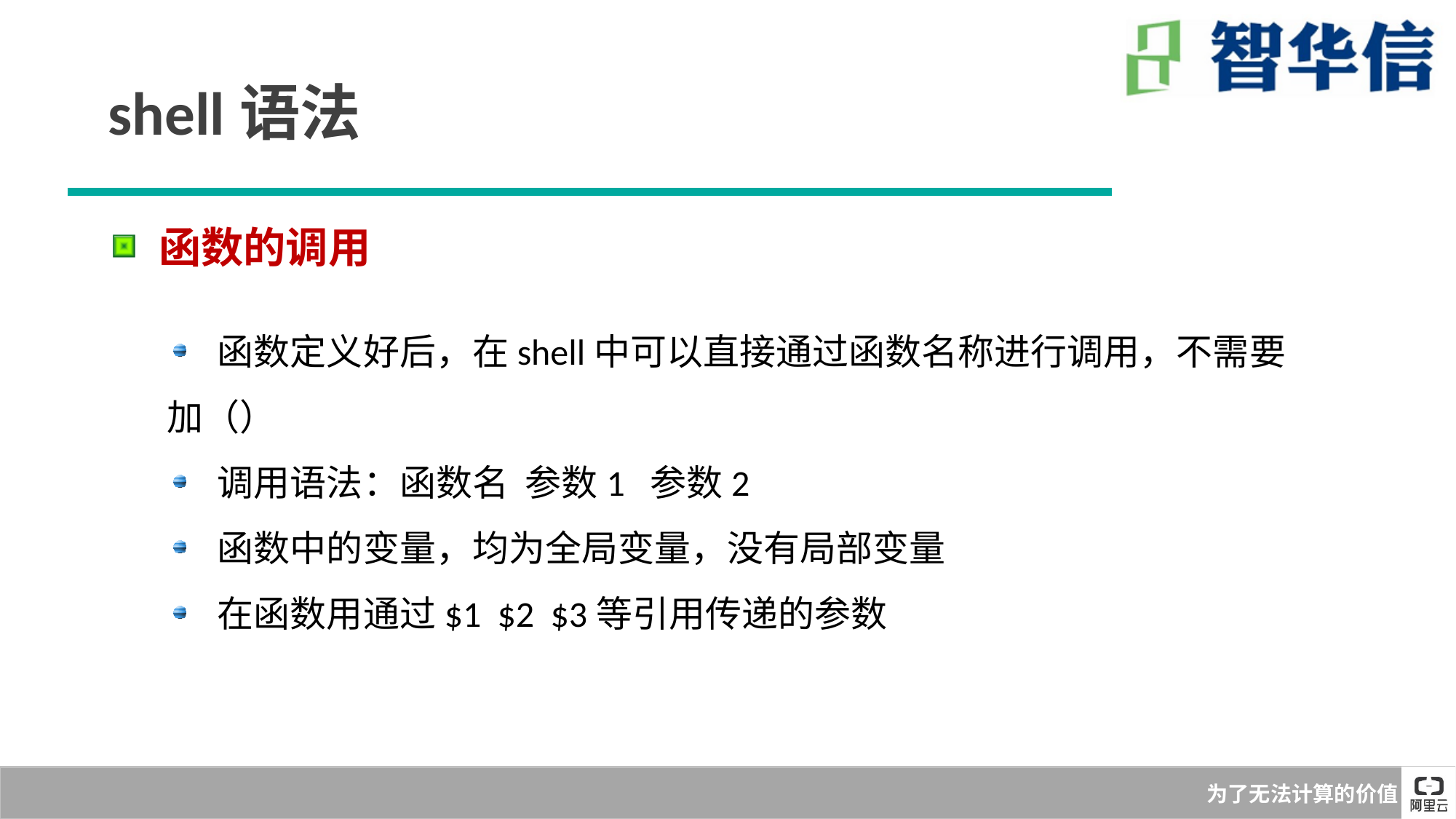

shell语法
 函数的调用
  函数定义好后，在shell中可以直接通过函数名称进行调用，不需要加（）
  调用语法：函数名  参数1  参数2
  函数中的变量，均为全局变量，没有局部变量
  在函数用通过$1  $2  $3等引用传递的参数